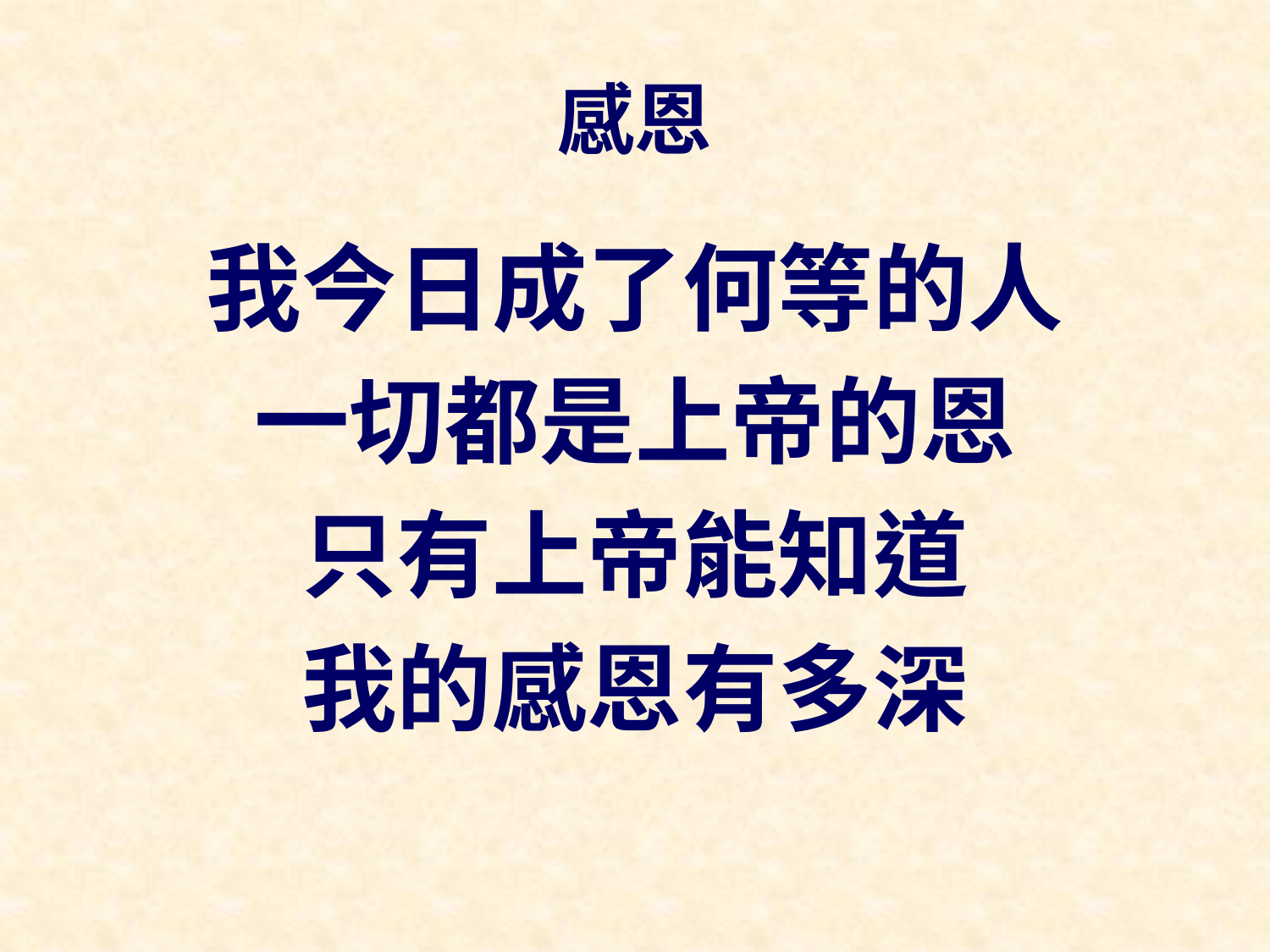

# 感恩
我今日成了何等的人
一切都是上帝的恩
只有上帝能知道
我的感恩有多深